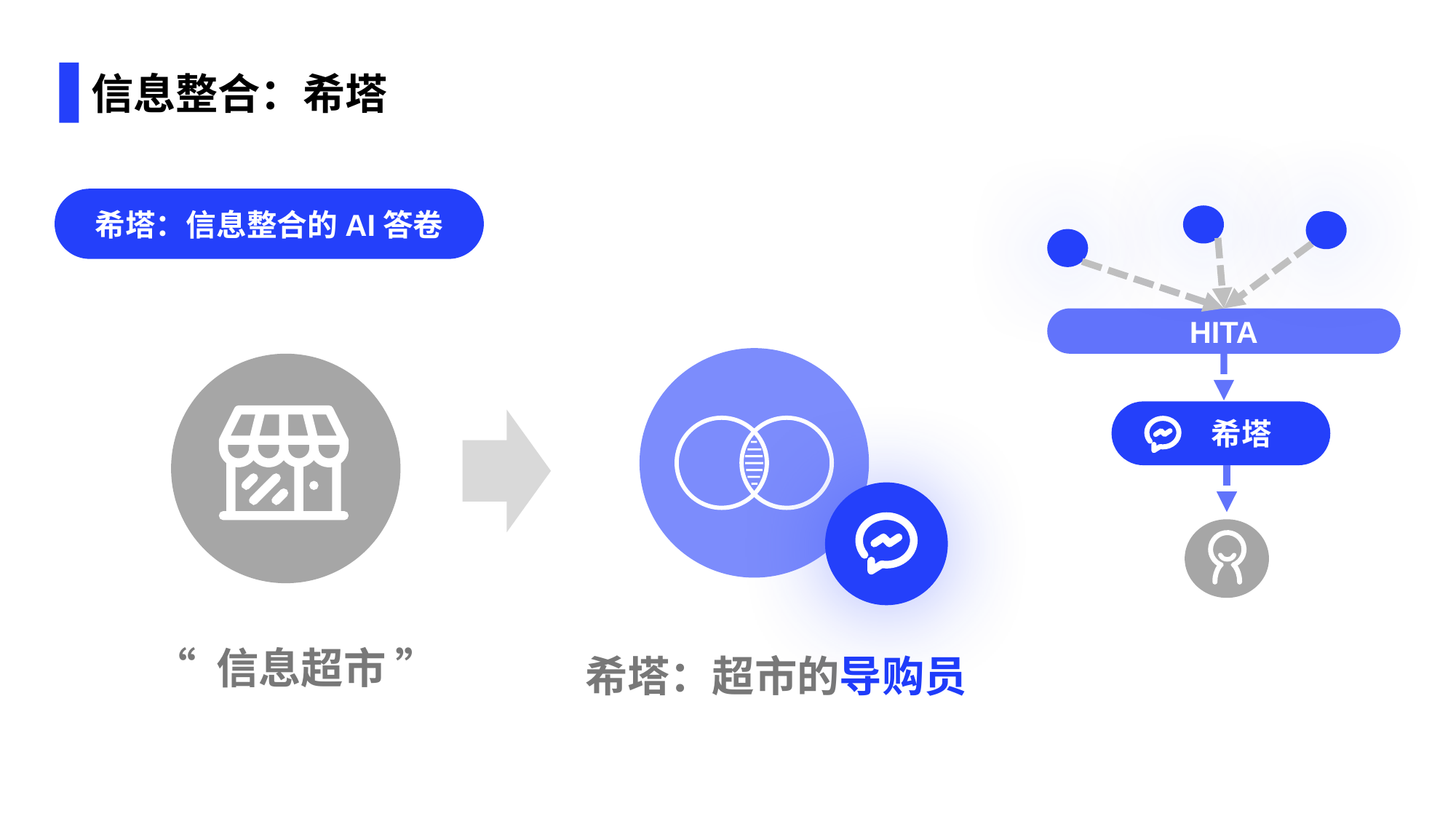

# 信息整合：希塔
希塔：信息整合的AI答卷

HITA

     希塔

“ 信息超市 ”
希塔：超市的导购员